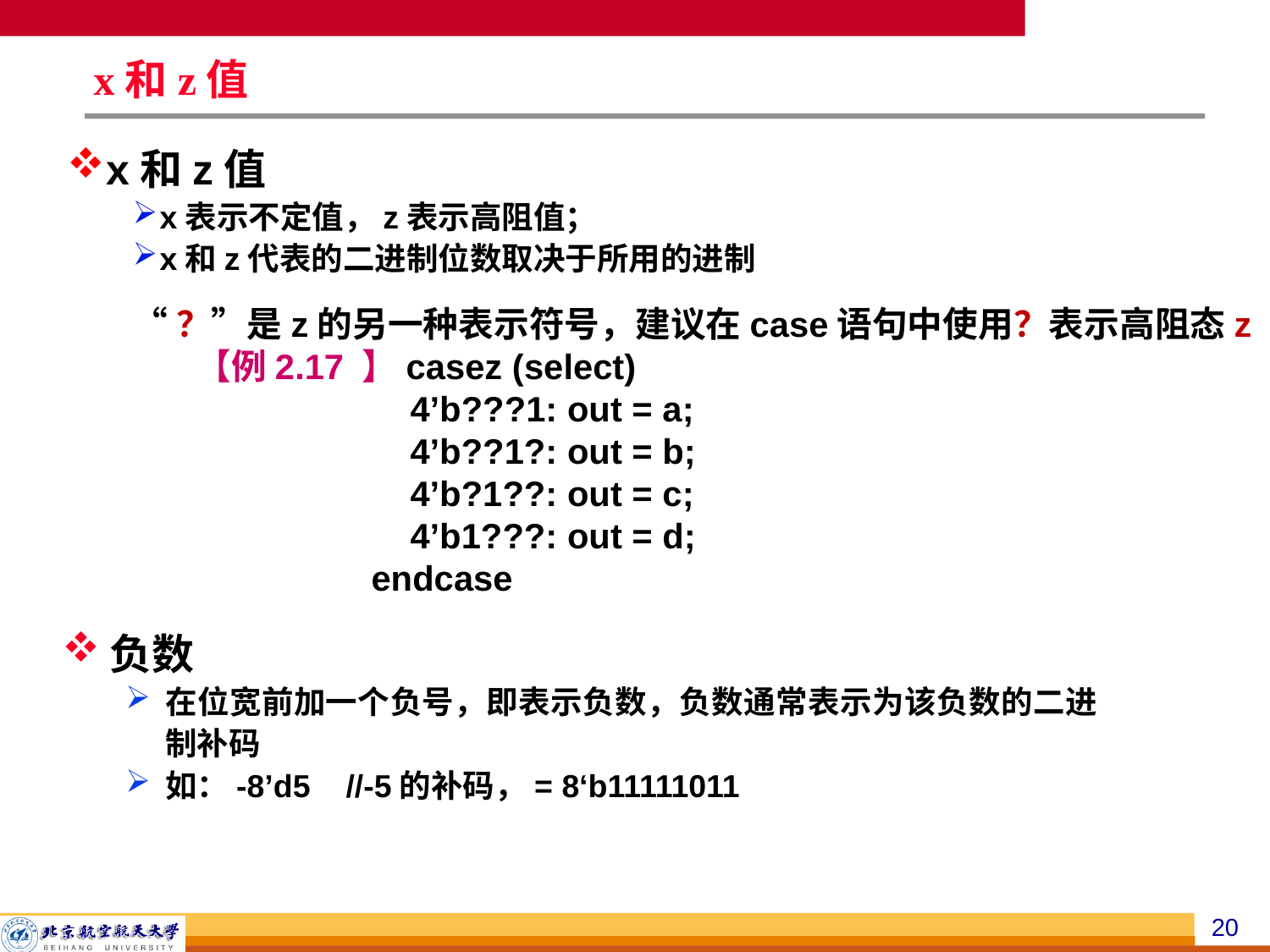

# x和z值
x和z值
x表示不定值，z表示高阻值；
x和z代表的二进制位数取决于所用的进制
“？”是z的另一种表示符号，建议在case语句中使用？表示高阻态z
【例2.17 】casez (select)
                      4’b???1: out = a;
                      4’b??1?: out = b;
                      4’b?1??: out = c;
                      4’b1???: out = d;
                  endcase
负数
在位宽前加一个负号，即表示负数，负数通常表示为该负数的二进制补码
如：-8’d5    //-5的补码，= 8‘b11111011